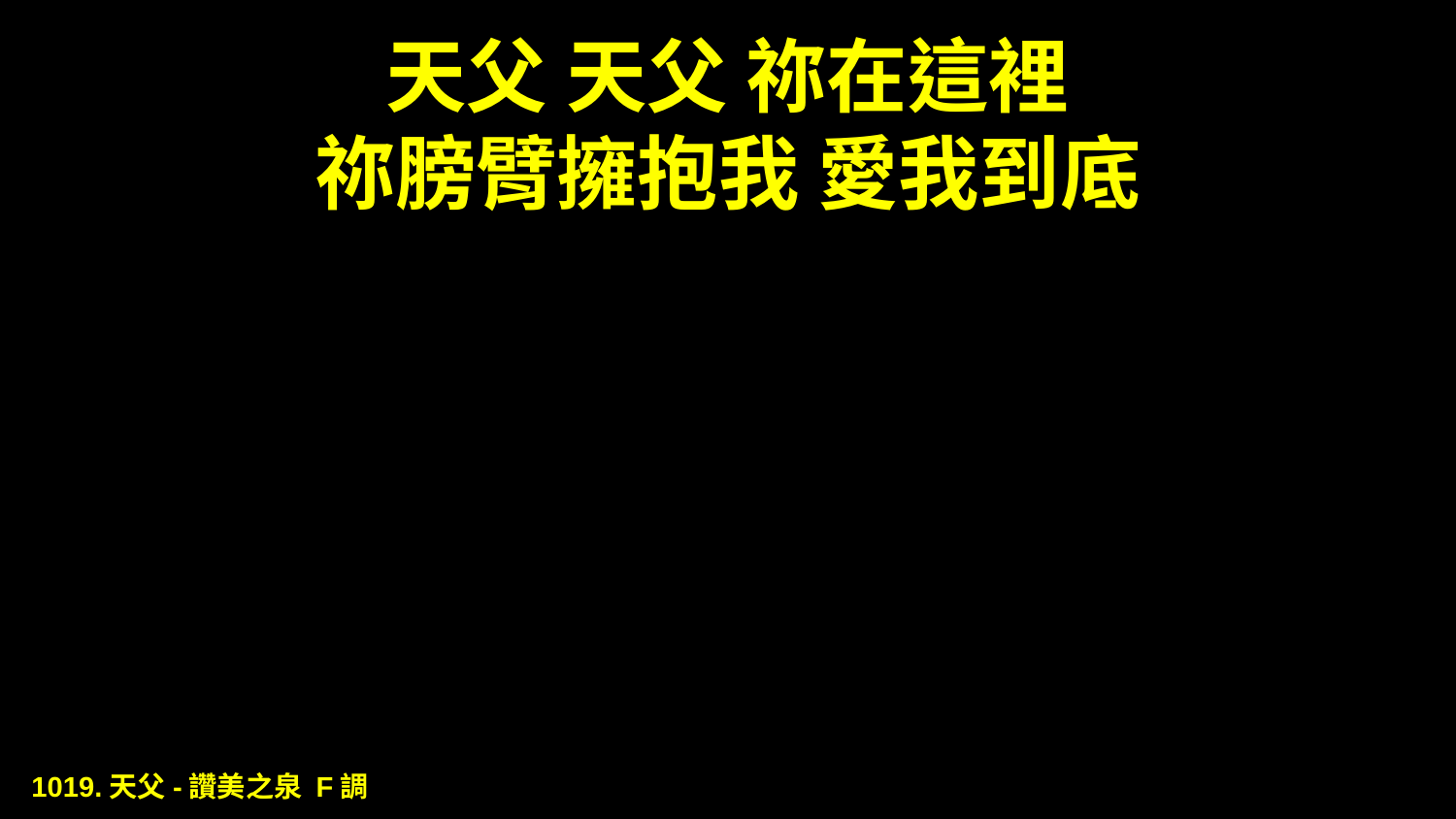

# 天父 天父 祢在這裡 祢膀臂擁抱我 愛我到底
1019.天父-讚美之泉 F調